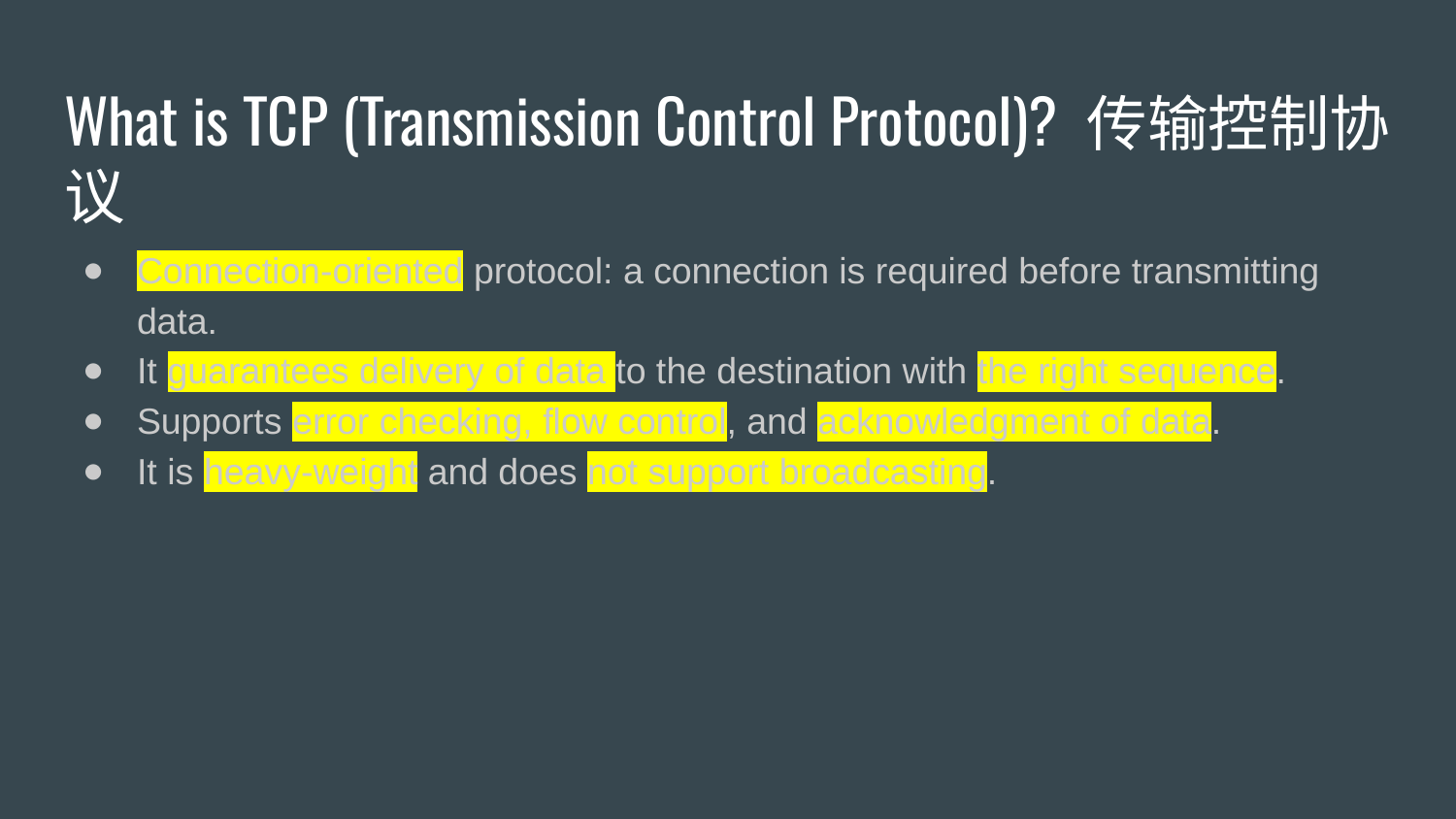

# What is TCP (Transmission Control Protocol)? 传输控制协议
Connection-oriented protocol: a connection is required before transmitting data.
It guarantees delivery of data to the destination with the right sequence.
Supports error checking, flow control, and acknowledgment of data.
It is heavy-weight and does not support broadcasting.